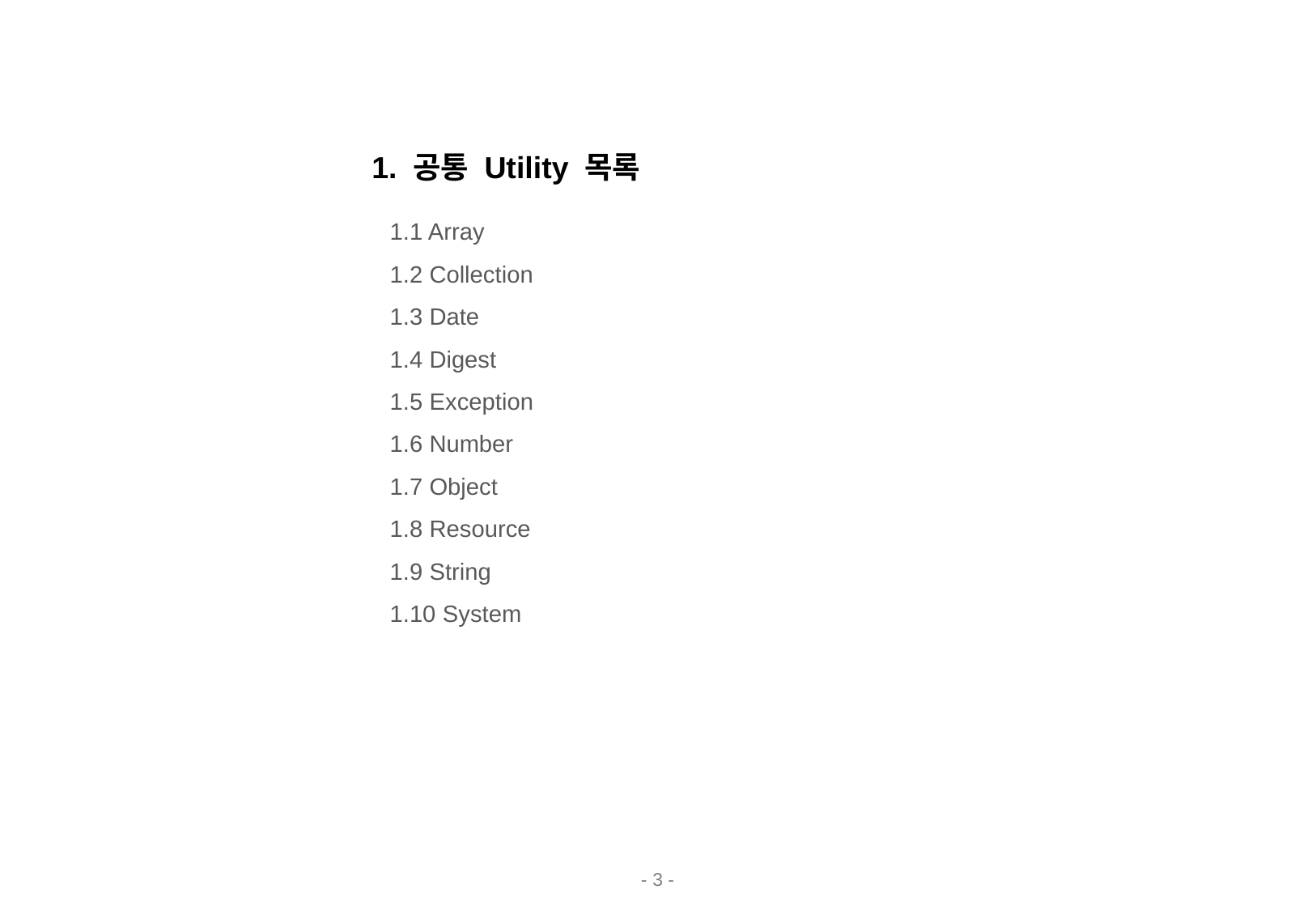

1. 공통 Utility 목록
1.1 Array
1.2 Collection
1.3 Date
1.4 Digest
1.5 Exception
1.6 Number
1.7 Object
1.8 Resource
1.9 String
1.10 System